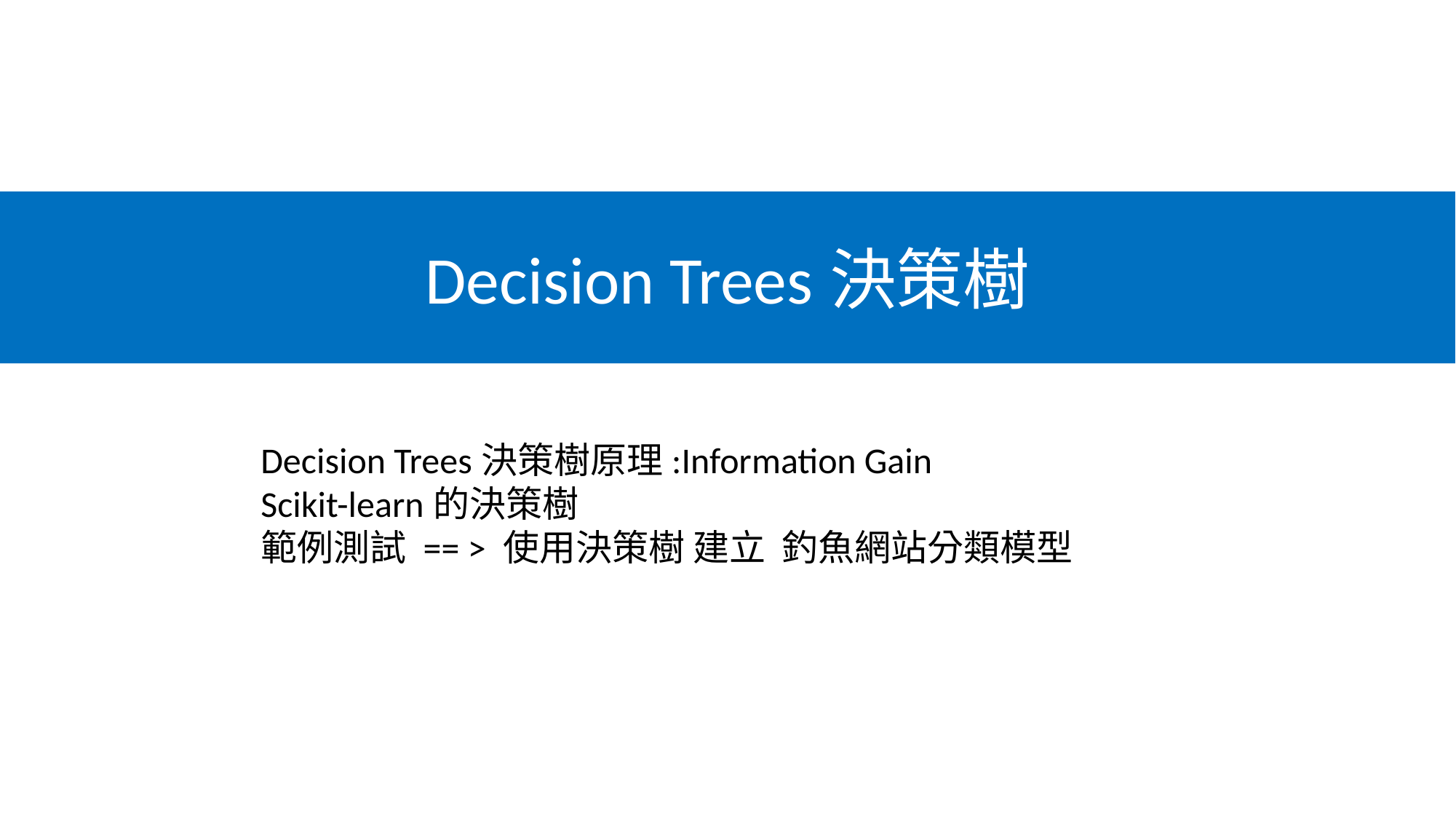

Decision Trees決策樹
Decision Trees決策樹原理:Information Gain
Scikit-learn的決策樹
範例測試 == > 使用決策樹 建立  釣魚網站分類模型